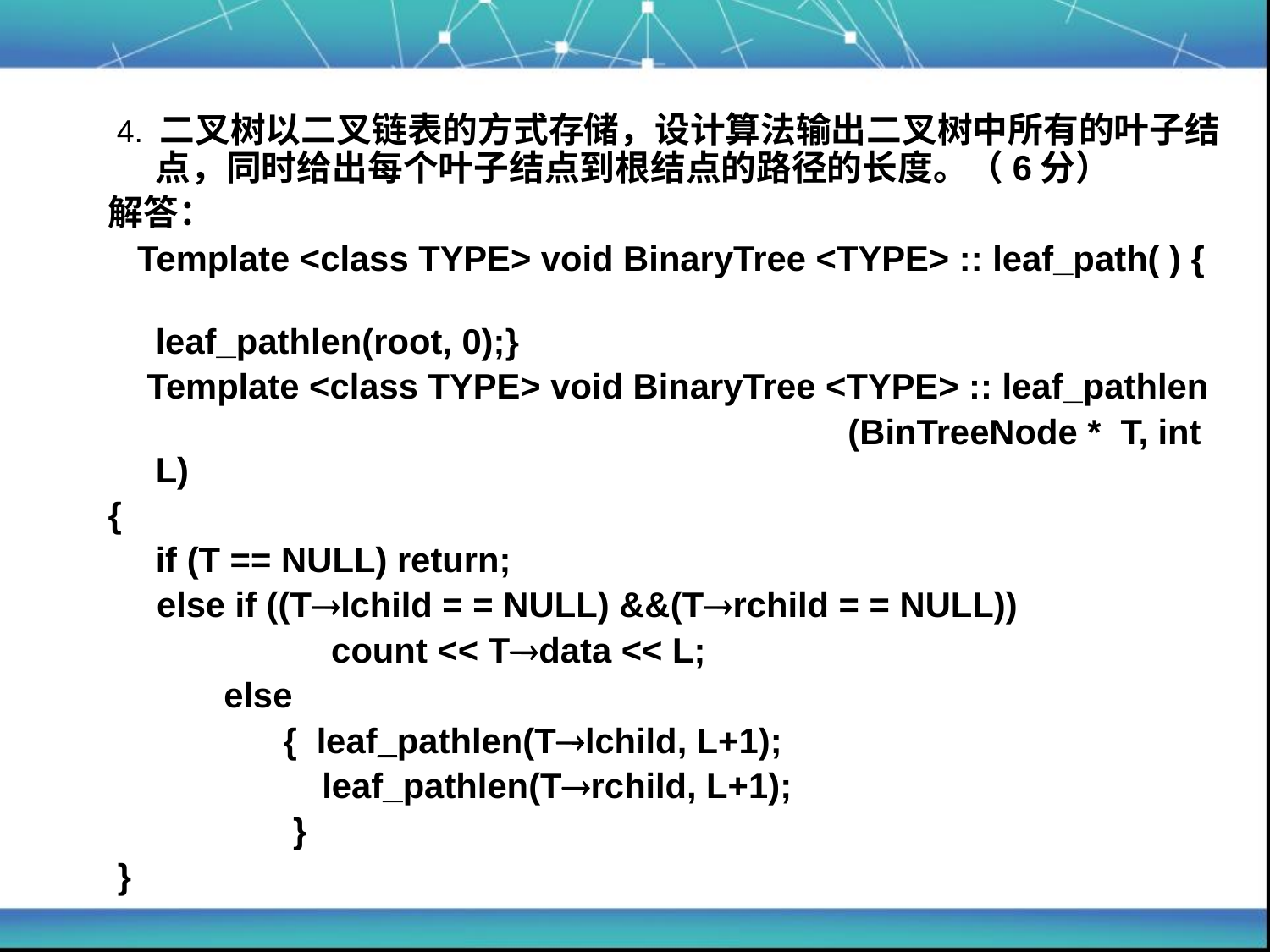

4. 二叉树以二叉链表的方式存储，设计算法输出二叉树中所有的叶子结点，同时给出每个叶子结点到根结点的路径的长度。（6分）
解答：
   Template <class TYPE> void BinaryTree <TYPE> :: leaf_path( ) {
                                                                                           leaf_pathlen(root, 0);}
    Template <class TYPE> void BinaryTree <TYPE> :: leaf_pathlen
                                                                            (BinTreeNode *  T, int L)
{
  	if (T == NULL) return;
     else if ((T→lchild = = NULL) &&(T→rchild = = NULL))
		     count << T→data << L;
	       else
                  {  leaf_pathlen(T→lchild, L+1);
                      leaf_pathlen(T→rchild, L+1);
                   }
 }